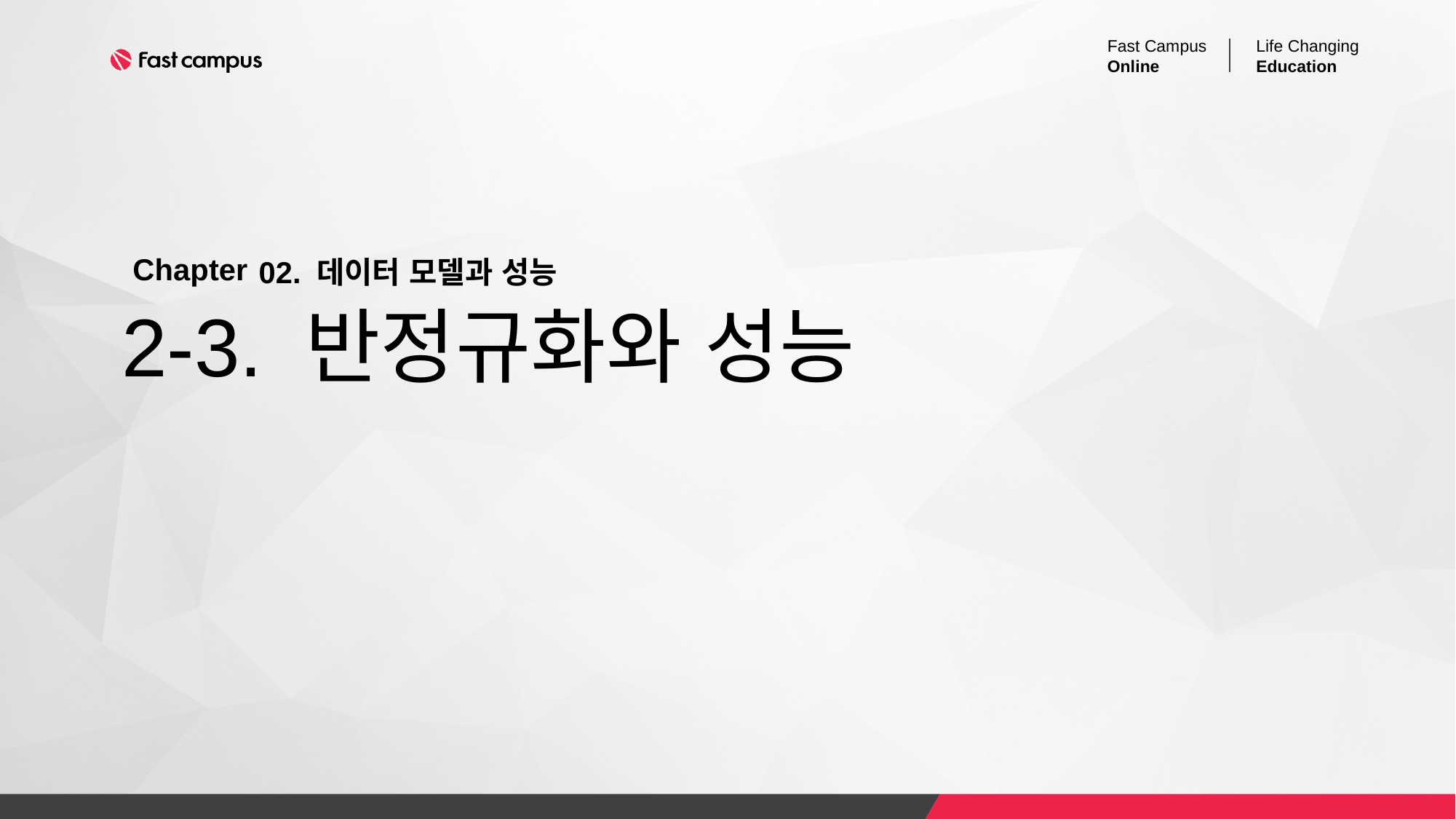

02. 데이터 모델과 성능
# 2-3. 반정규화와 성능